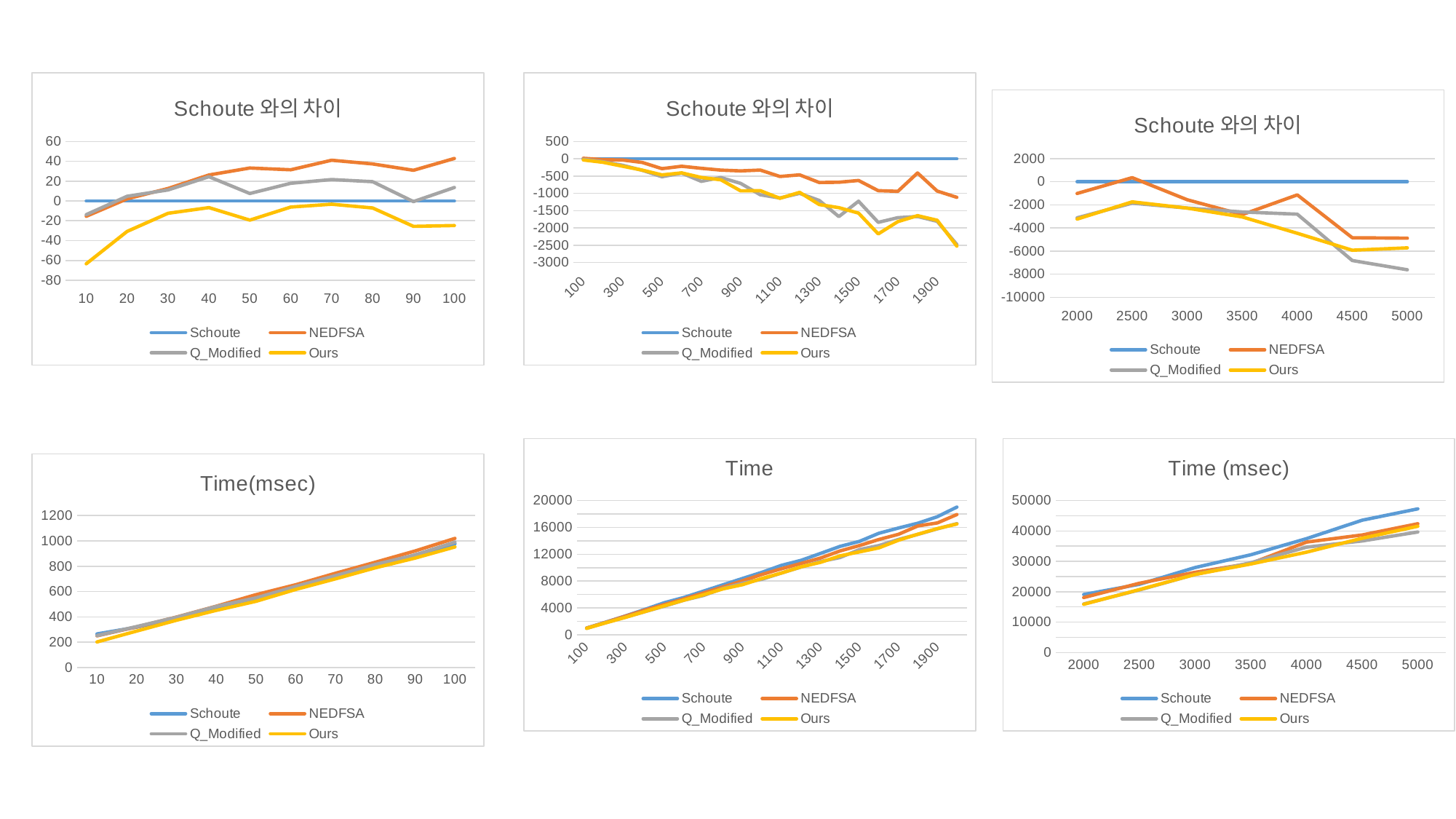

### Chart: Schoute와의 차이

| Category | Schoute | NEDFSA | Q_Modified | Ours |
|---|---|---|---|---|
| 10 | 0.0 | -15.456973199997009 | -13.75299130000002 | -63.416048299997016 |
| 20 | 0.0 | 2.1463857000010194 | 4.767742500001987 | -30.731895699998006 |
| 30 | 0.0 | 12.603895899999998 | 11.117654099998958 | -12.403495900002042 |
| 40 | 0.0 | 26.252310300001 | 24.477897600000006 | -6.691484200001014 |
| 50 | 0.0 | 33.270208500003946 | 7.562797700002989 | -19.352758299996026 |
| 60 | 0.0 | 31.48843430000295 | 17.899685900007967 | -6.12250339999207 |
| 70 | 0.0 | 41.136975800002006 | 21.646033999999986 | -3.2608900999980506 |
| 80 | 0.0 | 37.40520550000497 | 19.481345100006024 | -7.024530699992965 |
| 90 | 0.0 | 30.959853400005045 | -0.6199672000049077 | -25.58938589999798 |
| 100 | 0.0 | 42.88752399999498 | 13.594138999997995 | -24.76686670000697 |

### Chart: Schoute와의 차이

| Category | Schoute | NEDFSA | Q_Modified | Ours |
|---|---|---|---|---|
| 100 | 0.0 | 15.105973600002017 | -8.25217160000193 | -33.524635900004 |
| 200 | 0.0 | -23.974711399990156 | -86.06925420000016 | -100.32317610000018 |
| 300 | 0.0 | -34.240515299989966 | -187.6561030999801 | -215.30433229999016 |
| 400 | 0.0 | -105.05246619996024 | -333.3885580999604 | -327.7120337999504 |
| 500 | 0.0 | -285.13947049999024 | -519.6222044999904 | -464.45772939998005 |
| 600 | 0.0 | -216.21103929997025 | -413.12543399995957 | -406.67338519998975 |
| 700 | 0.0 | -275.0389840000098 | -652.3987917999802 | -539.8983492999696 |
| 800 | 0.0 | -327.6850777999498 | -543.0821794999501 | -608.9538431999599 |
| 900 | 0.0 | -349.62989969999944 | -709.8288005000395 | -926.5961322999701 |
| 1000 | 0.0 | -325.50257230011994 | -1041.63243660003 | -922.6848460000801 |
| 1100 | 0.0 | -511.81872040010967 | -1134.944281000131 | -1142.9220133001509 |
| 1200 | 0.0 | -463.7694403002006 | -999.7795264002998 | -970.2432868002998 |
| 1300 | 0.0 | -685.0521779000992 | -1204.5148262002003 | -1324.0842121002988 |
| 1400 | 0.0 | -678.0502861002005 | -1671.9939034004 | -1413.1378032004013 |
| 1500 | 0.0 | -626.7581167002008 | -1227.4868347003012 | -1571.7067266005015 |
| 1600 | 0.0 | -922.6873333004005 | -1839.1972530007006 | -2173.905092900899 |
| 1700 | 0.0 | -941.0704687005 | -1702.7012542007997 | -1818.8124008007999 |
| 1800 | 0.0 | -408.6496301001007 | -1669.2394395007996 | -1644.1863604006994 |
| 1900 | 0.0 | -933.5856024004024 | -1809.275836000601 | -1778.9873653009017 |
| 2000 | 0.0 | -1116.0760987005997 | -2479.1392827011987 | -2526.8807898011 |

### Chart: Schoute와의 차이

| Category | Schoute | NEDFSA | Q_Modified | Ours |
|---|---|---|---|---|
| 2000 | 0.0 | -1018.795963000699 | -3122.6336320013997 | -3233.6230850012 |
| 2500 | 0.0 | 354.7906839995994 | -1853.2410910013023 | -1740.0800340019014 |
| 3000 | 0.0 | -1558.0031550007989 | -2275.8182700014986 | -2286.5002840011 |
| 3500 | 0.0 | -2848.580476002102 | -2616.0426010017 | -3047.6715790021008 |
| 4000 | 0.0 | -1139.3829980010996 | -2805.2739170019995 | -4459.635100002903 |
| 4500 | 0.0 | -4847.872394004 | -6819.666378005306 | -5928.297189004799 |
| 5000 | 0.0 | -4885.993053004 | -7618.5634860067 | -5722.378521004895 |

### Chart: Time

| Category | Schoute | NEDFSA | Q_Modified | Ours |
|---|---|---|---|---|
| 100 | 982.233307400005 | 997.339281000007 | 973.981135800003 | 948.708671500001 |
| 200 | 1894.39881139999 | 1870.4241 | 1808.32955719999 | 1794.07563529999 |
| 300 | 2809.11321199994 | 2774.87269669995 | 2621.45710889996 | 2593.80887969995 |
| 400 | 3784.19244519985 | 3679.13997899989 | 3450.80388709989 | 3456.4804113999 |
| 500 | 4789.06315709981 | 4503.92368659982 | 4269.44095259982 | 4324.60542769983 |
| 600 | 5560.21149589973 | 5344.00045659976 | 5147.08606189977 | 5153.53811069974 |
| 700 | 6502.35195499966 | 6227.31297099965 | 5849.95316319968 | 5962.45360569969 |
| 800 | 7446.18603149959 | 7118.50095369964 | 6903.10385199964 | 6837.23218829963 |
| 900 | 8387.95108359959 | 8038.32118389959 | 7678.12228309955 | 7461.35495129962 |
| 1000 | 9314.19362699969 | 8988.69105469957 | 8272.56119039966 | 8391.50878099961 |
| 1100 | 10348.0130259997 | 9836.19430559959 | 9213.06874499957 | 9205.09101269955 |
| 1200 | 11087.0506713998 | 10623.2812310996 | 10087.2711449995 | 10116.8073845995 |
| 1300 | 12119.1644496999 | 11434.1122717998 | 10914.6496234997 | 10795.0802375996 |
| 1400 | 13172.9639719001 | 12494.9136857999 | 11500.9700684997 | 11759.8261686997 |
| 1500 | 13925.8400273003 | 13299.0819106001 | 12698.3531926 | 12354.1333006998 |
| 1600 | 15130.1147558008 | 14207.4274225004 | 13290.9175028001 | 12956.2096628999 |
| 1700 | 15910.0510468011 | 14968.9805781006 | 14207.3497926003 | 14091.2386460003 |
| 1800 | 16632.9119469012 | 16224.2623168011 | 14963.6725074004 | 14988.7255865005 |
| 1900 | 17605.0327703016 | 16671.4471679012 | 15795.756934301 | 15826.0454050007 |
| 2000 | 19038.6565145022 | 17922.5804158016 | 16559.517231801 | 16511.7757247011 |

### Chart: Time (msec)

| Category | Schoute | NEDFSA | Q_Modified | Ours |
|---|---|---|---|---|
| 2000 | 19097.1090840023 | 18078.3131210016 | 15974.4754520009 | 15863.4859990011 |
| 2500 | 22445.7881340046 | 22800.5788180042 | 20592.5470430033 | 20705.7081000027 |
| 3000 | 27960.4765510074 | 26402.4733960066 | 25684.6582810059 | 25673.9762670063 |
| 3500 | 32159.8478020106 | 29311.2673260085 | 29543.8052010089 | 29112.1762230085 |
| 4000 | 37474.1223690146 | 36334.7393710135 | 34668.8484520126 | 33014.4872690117 |
| 4500 | 43534.0156590202 | 38686.1432650162 | 36714.3492810149 | 37605.7184700154 |
| 5000 | 47272.8958030233 | 42386.9027500193 | 39654.3323170166 | 41550.5172820184 |

### Chart: Time(msec)

| Category | Schoute | NEDFSA | Q_Modified | Ours |
|---|---|---|---|---|
| 10 | 265.292937199999 | 249.835964000002 | 251.539945899999 | 201.876888900002 |
| 20 | 318.760168099998 | 320.906553799999 | 323.5279106 | 288.0282724 |
| 30 | 385.918315200001 | 398.522211100001 | 397.0359693 | 373.514819299999 |
| 40 | 458.2737593 | 484.526069600001 | 482.7516569 | 451.582275099999 |
| 50 | 542.513566299997 | 575.783774800001 | 550.076364 | 523.160808000001 |
| 60 | 622.917093399996 | 654.405527699999 | 640.816779300004 | 616.794590000004 |
| 70 | 704.025975000001 | 745.162950800003 | 725.672009000001 | 700.765084900003 |
| 80 | 794.562660599997 | 831.967866100002 | 814.044005700003 | 787.538129900004 |
| 90 | 889.980196700004 | 920.940050100009 | 889.360229499999 | 864.390810800006 |
| 100 | 977.110867000005 | 1019.998391 | 990.705006000003 | 952.344000299998 |